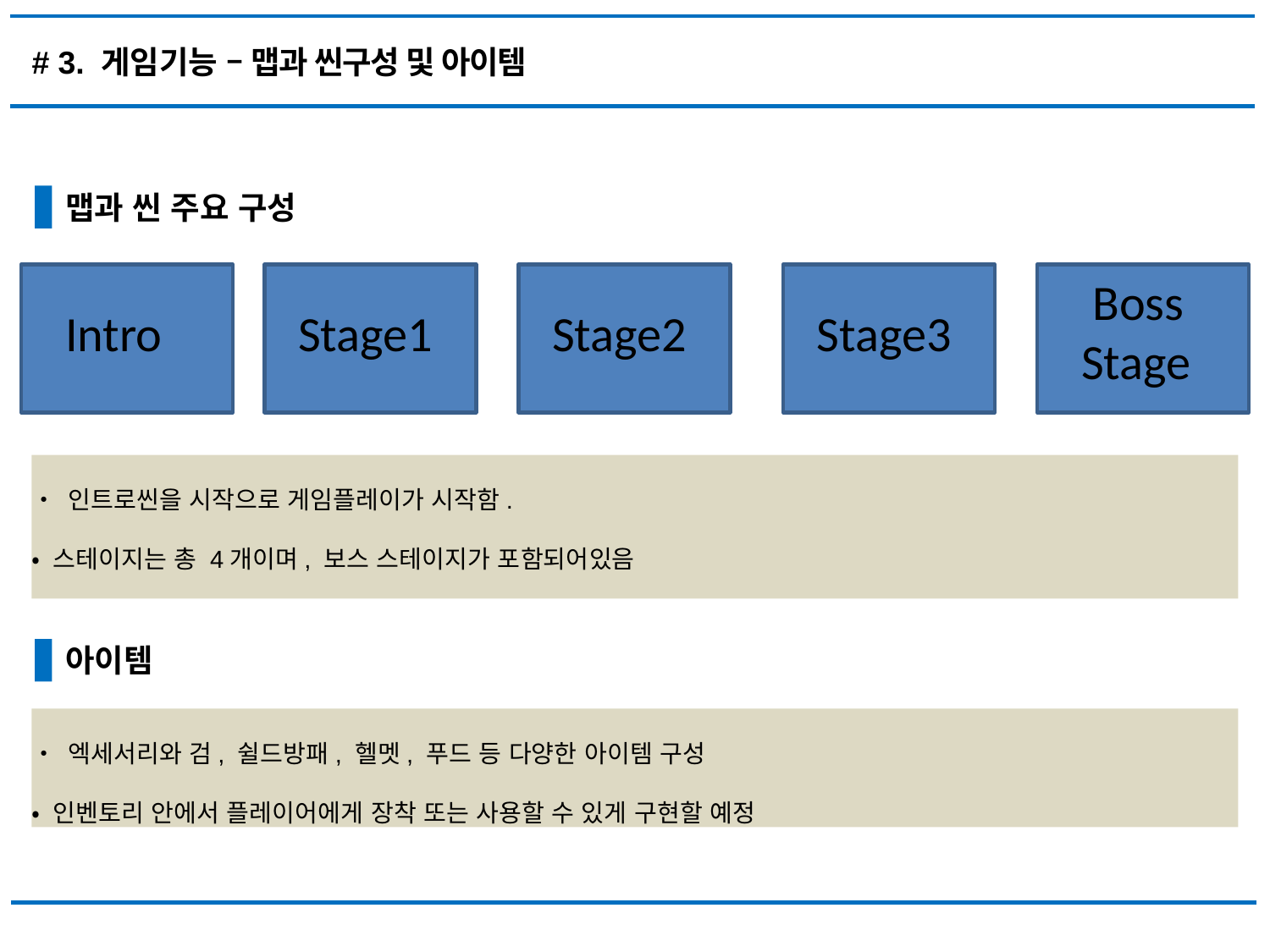

# # 3. 게임기능 – 맵과 씬구성 및 아이템
맵과 씬 주요 구성

 Boss
Stage
Intro
Stage1
Stage2
Stage3

• 인트로씬을 시작으로 게임플레이가 시작함.
• 스테이지는 총 4개이며, 보스 스테이지가 포함되어있음

아이템

• 엑세서리와 검, 쉴드방패, 헬멧, 푸드 등 다양한 아이템 구성
• 인벤토리 안에서 플레이어에게 장착 또는 사용할 수 있게 구현할 예정